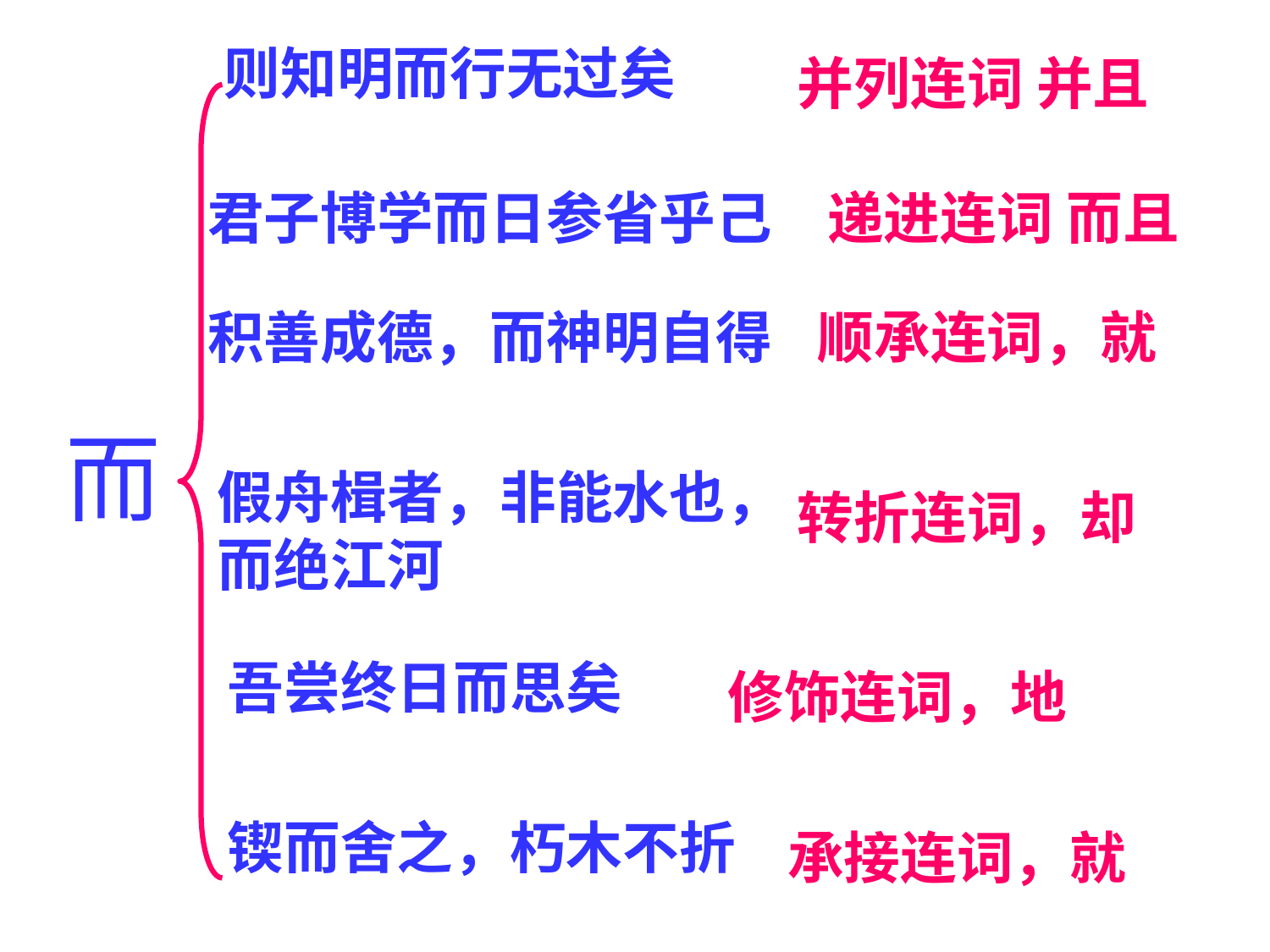

则知明而行无过矣
并列连词 并且

君子博学而日参省乎己
递进连词 而且
积善成德，而神明自得
顺承连词，就

而
假舟楫者，非能水也，而绝江河
转折连词，却
吾尝终日而思矣
修饰连词，地
锲而舍之，朽木不折
承接连词，就